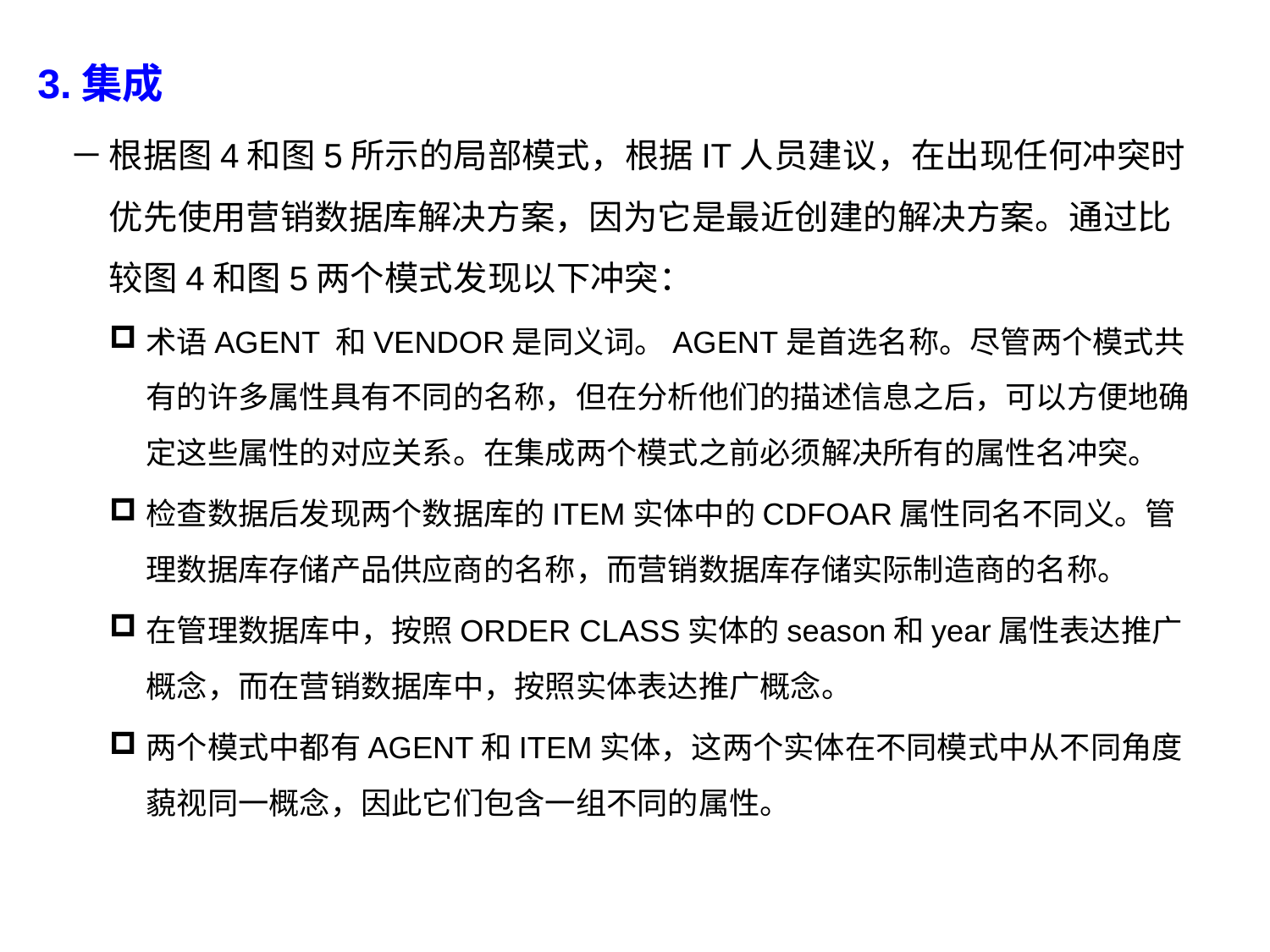

3.集成
根据图4和图5所示的局部模式，根据IT人员建议，在出现任何冲突时优先使用营销数据库解决方案，因为它是最近创建的解决方案。通过比较图4和图5两个模式发现以下冲突：
术语AGENT 和VENDOR是同义词。AGENT是首选名称。尽管两个模式共有的许多属性具有不同的名称，但在分析他们的描述信息之后，可以方便地确定这些属性的对应关系。在集成两个模式之前必须解决所有的属性名冲突。
检查数据后发现两个数据库的ITEM实体中的CDFOAR属性同名不同义。管理数据库存储产品供应商的名称，而营销数据库存储实际制造商的名称。
在管理数据库中，按照ORDER CLASS实体的season和year属性表达推广概念，而在营销数据库中，按照实体表达推广概念。
两个模式中都有AGENT和ITEM实体，这两个实体在不同模式中从不同角度藐视同一概念，因此它们包含一组不同的属性。
21